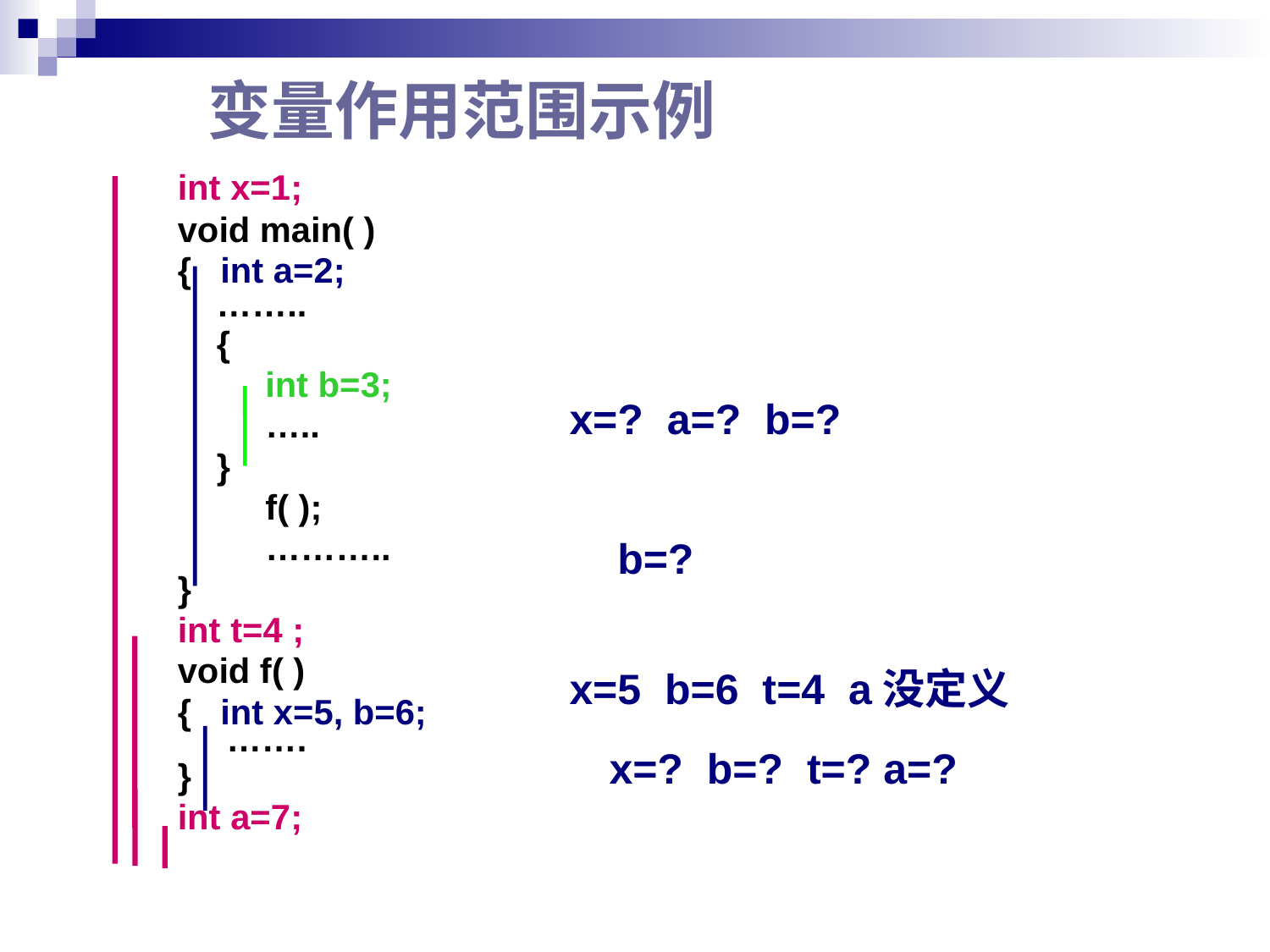

# 变量作用范围示例
int x=1;
void main( )
{   int a=2;
    ……..
    {
         int b=3;
         …..
    }
         f( );
         ………..
}
int t=4 ;
void f( )
{   int x=5, b=6;
     …….
}
int a=7;

 x=?  a=?  b=?
b=?

 x=5  b=6  t=4  a没定义

 x=?  b=?  t=? a=?